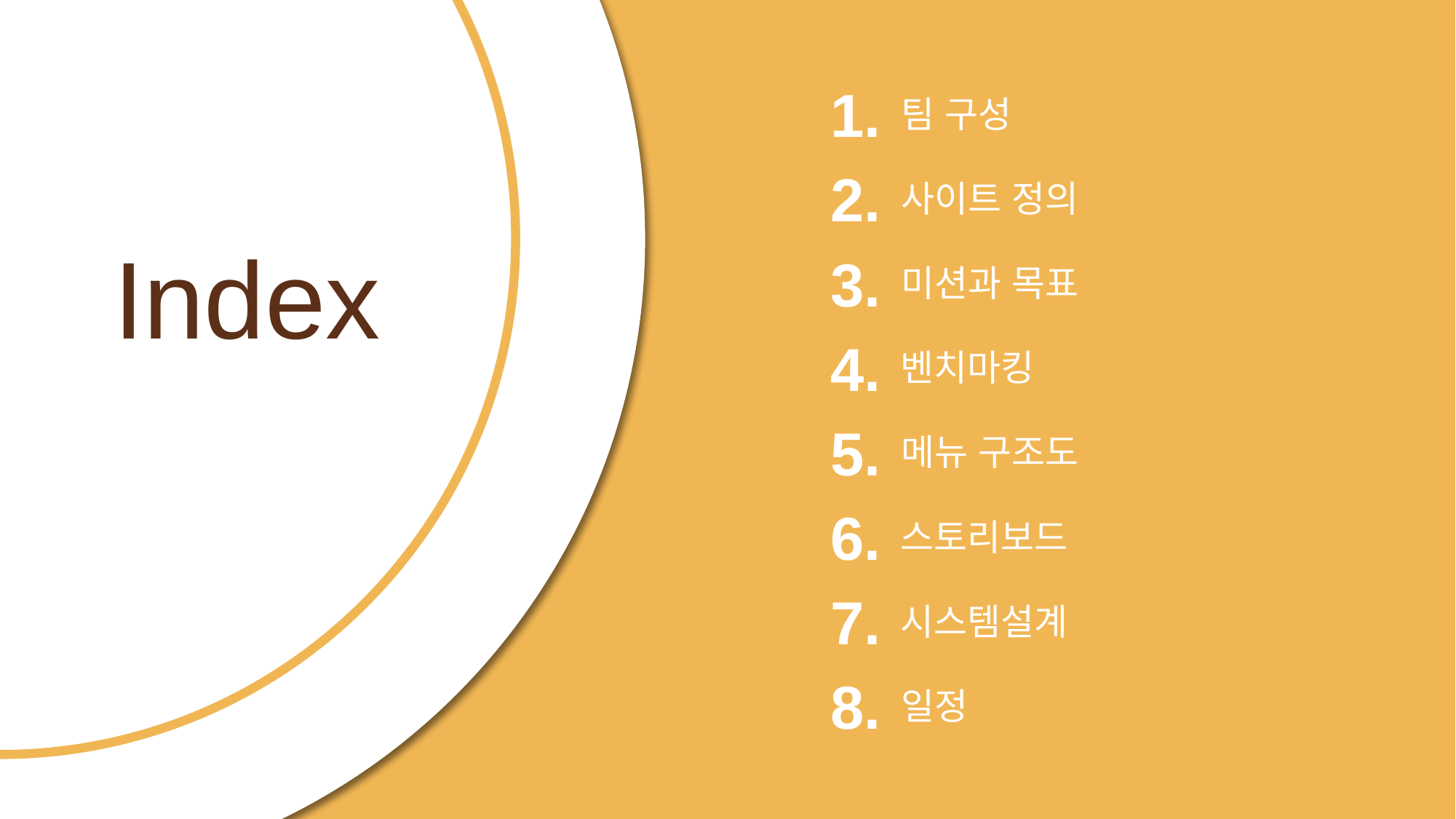

1.
팀 구성
2.
사이트 정의
3.
미션과 목표
4.
벤치마킹
5.
메뉴 구조도
6.
스토리보드
7.
시스템설계
8.
일정
Index